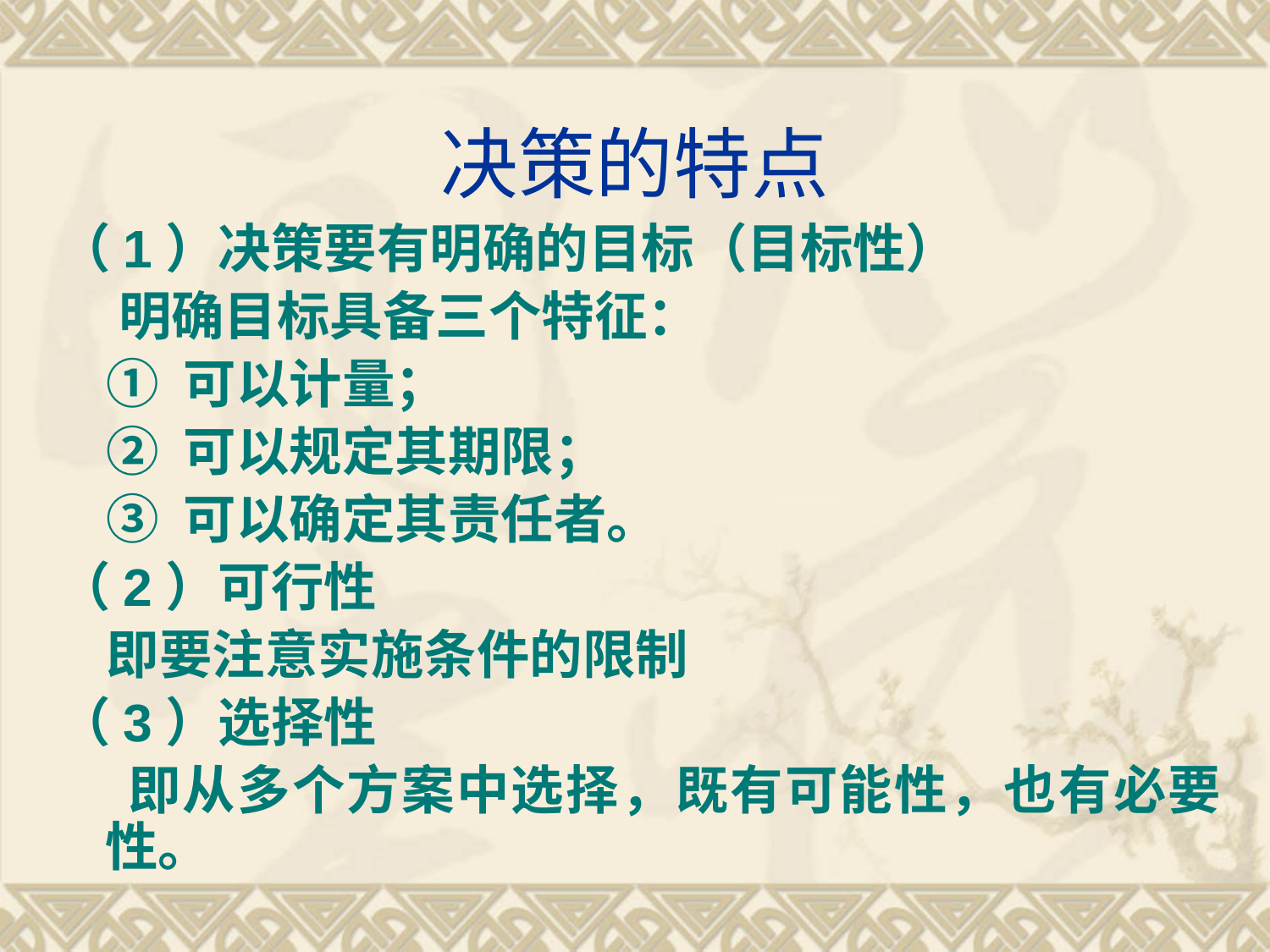

# 决策的特点
（1）决策要有明确的目标（目标性）
    明确目标具备三个特征：
    ① 可以计量；
    ② 可以规定其期限；
    ③ 可以确定其责任者。
（2）可行性
   即要注意实施条件的限制
（3）选择性
    即从多个方案中选择，既有可能性，也有必要性。